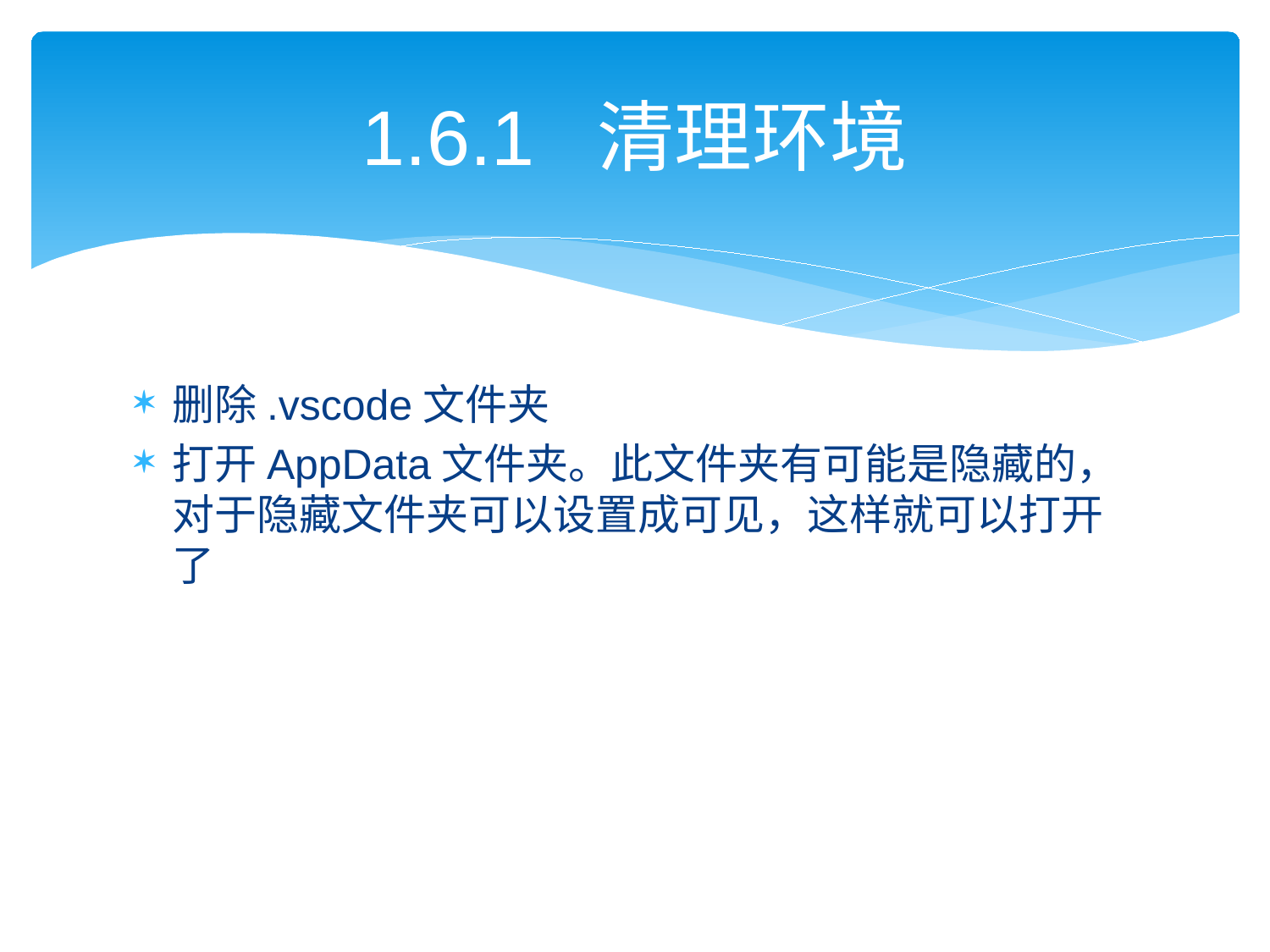

# 1.6.1  清理环境
删除.vscode文件夹
打开AppData文件夹。此文件夹有可能是隐藏的，对于隐藏文件夹可以设置成可见，这样就可以打开了